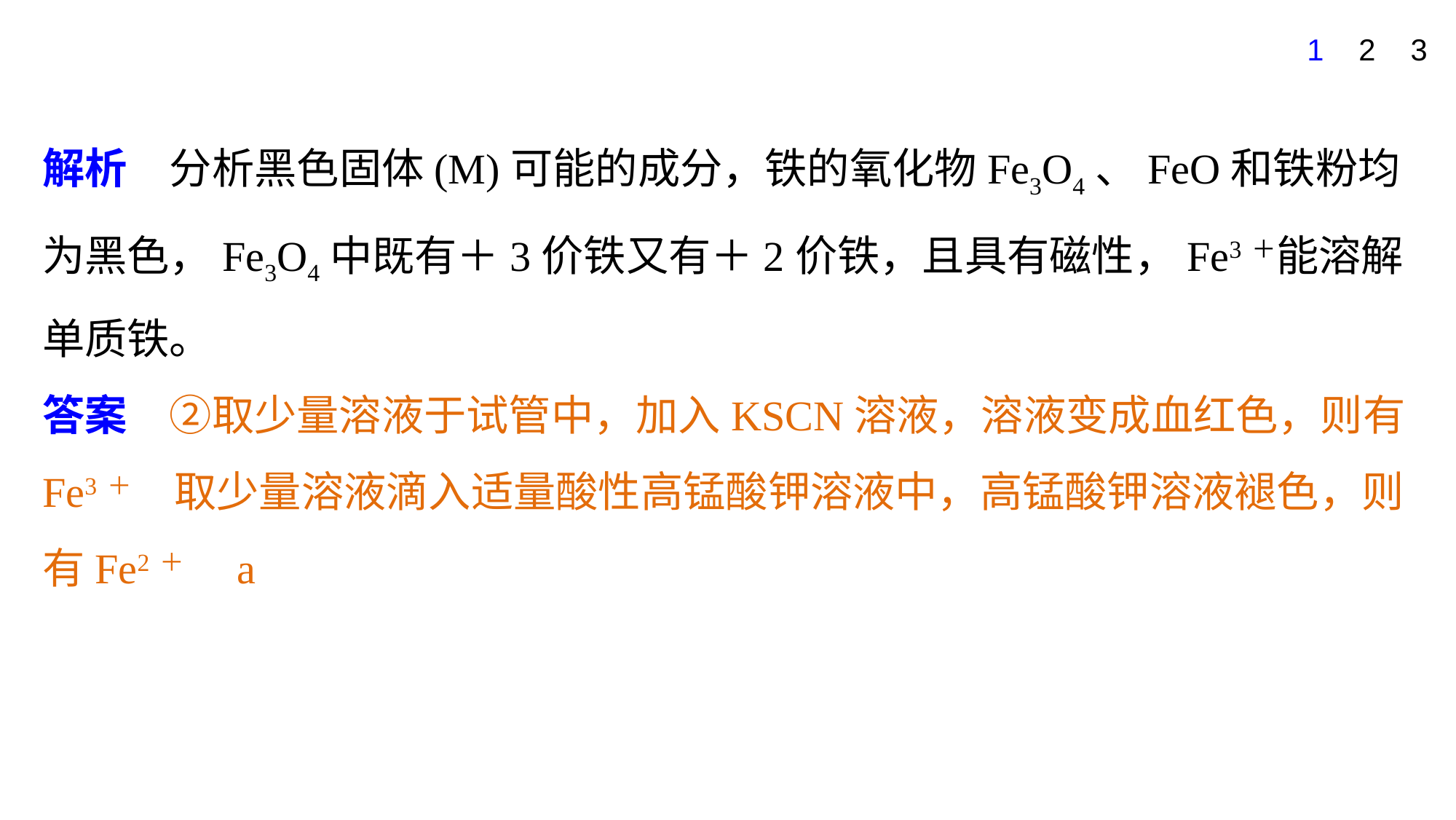

1
2
3
解析　分析黑色固体(M)可能的成分，铁的氧化物Fe3O4、FeO和铁粉均为黑色，Fe3O4中既有＋3价铁又有＋2价铁，且具有磁性，Fe3＋能溶解单质铁。
答案　②取少量溶液于试管中，加入KSCN溶液，溶液变成血红色，则有Fe3＋　取少量溶液滴入适量酸性高锰酸钾溶液中，高锰酸钾溶液褪色，则有Fe2＋　a